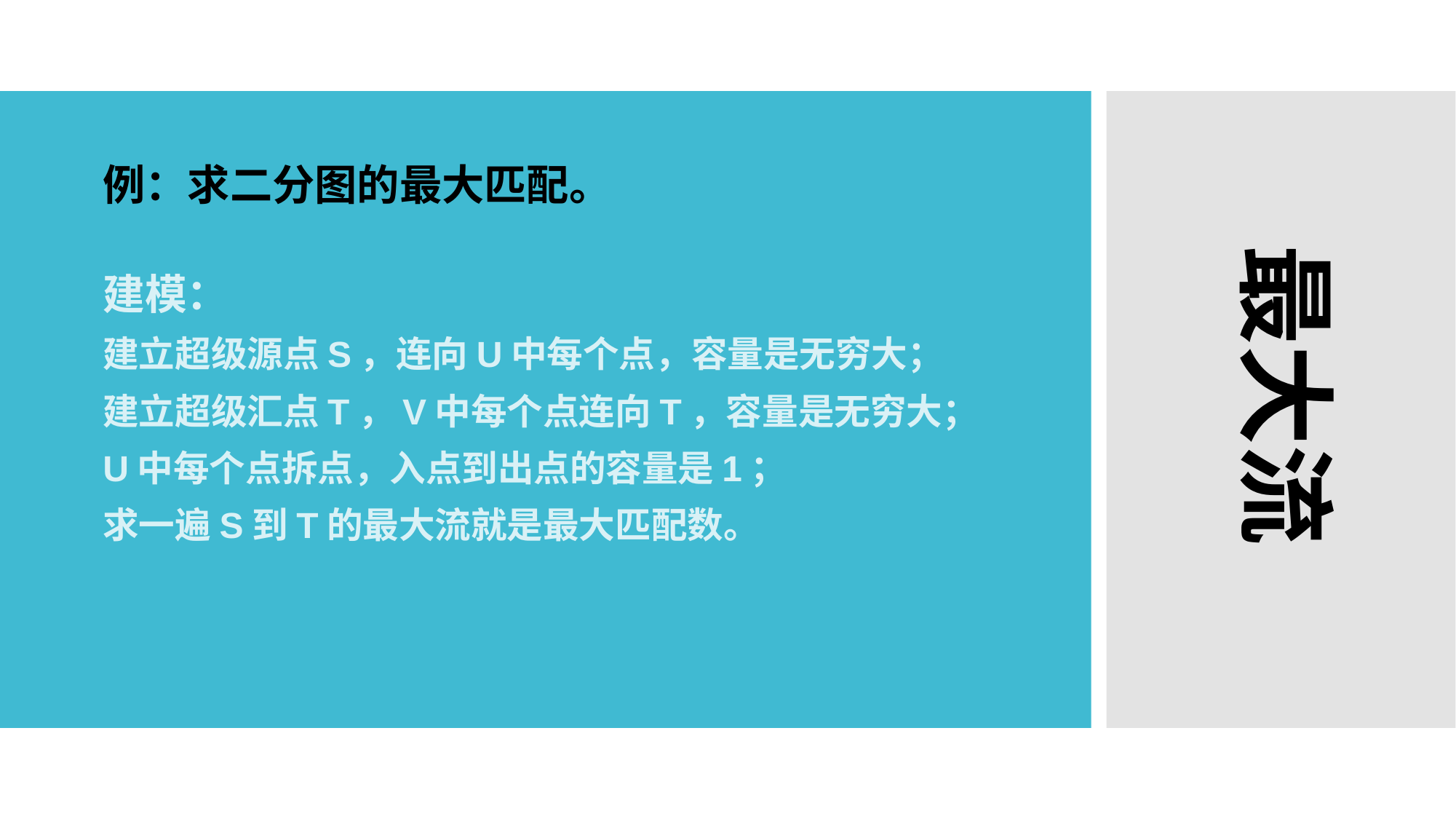

例：求二分图的最大匹配。
最大流
建模：
建立超级源点S，连向U中每个点，容量是无穷大；
建立超级汇点T，V中每个点连向T，容量是无穷大；
U中每个点拆点，入点到出点的容量是1；
求一遍S到T的最大流就是最大匹配数。